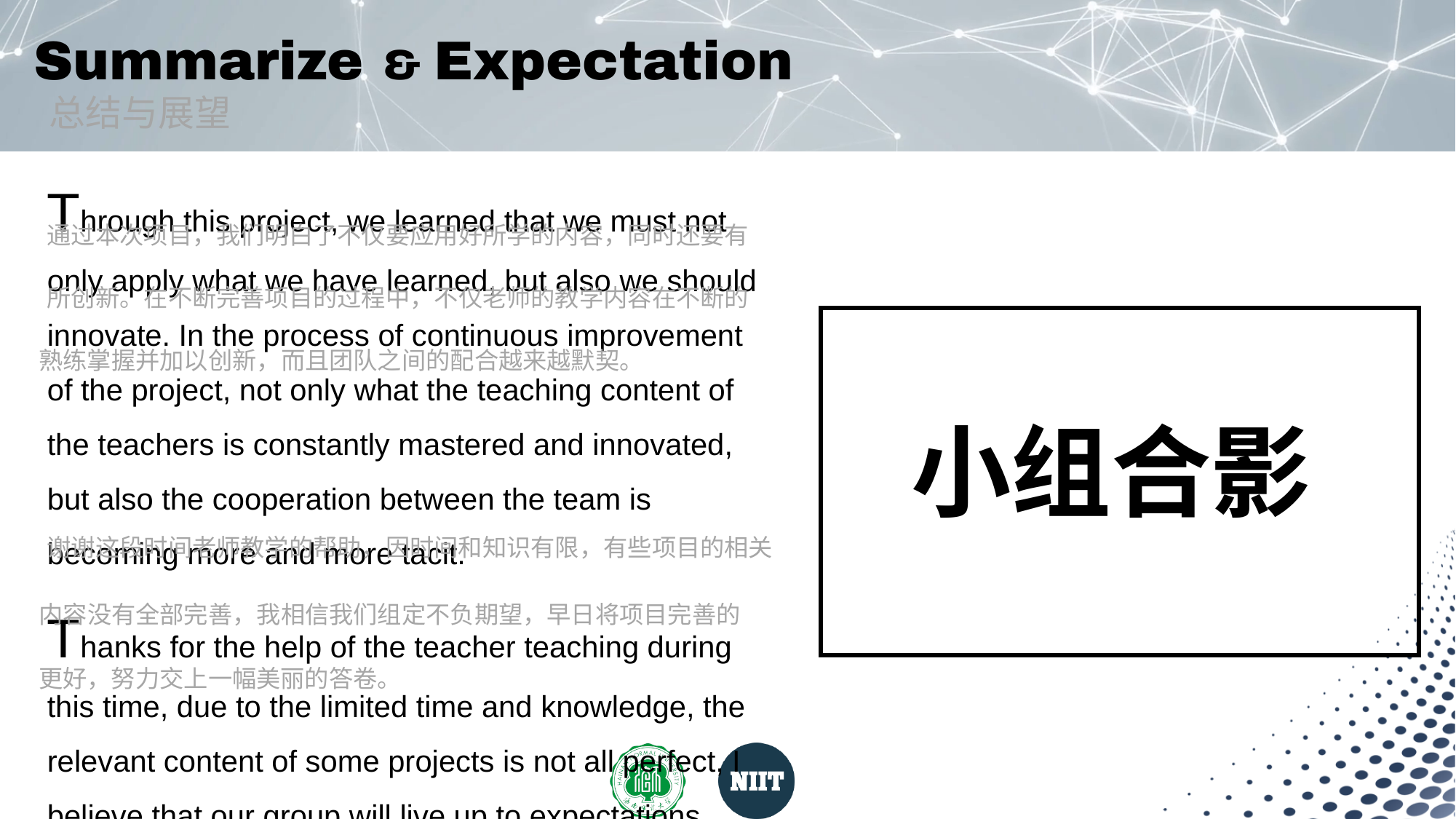

Summarize & Expectation
总结与展望
Through this project, we learned that we must not only apply what we have learned, but also we should innovate. In the process of continuous improvement of the project, not only what the teaching content of the teachers is constantly mastered and innovated, but also the cooperation between the team is becoming more and more tacit.
Thanks for the help of the teacher teaching during this time, due to the limited time and knowledge, the relevant content of some projects is not all perfect, I believe that our group will live up to expectations, improve the project as soon as possible, and strive to submit a beautiful answer.
通过本次项目，我们明白了不仅要应用好所学的内容，同时还要有
所创新。在不断完善项目的过程中，不仅老师的教学内容在不断的

熟练掌握并加以创新，而且团队之间的配合越来越默契。
小组合影
谢谢这段时间老师教学的帮助，因时间和知识有限，有些项目的相关
内容没有全部完善，我相信我们组定不负期望，早日将项目完善的
更好，努力交上一幅美丽的答卷。